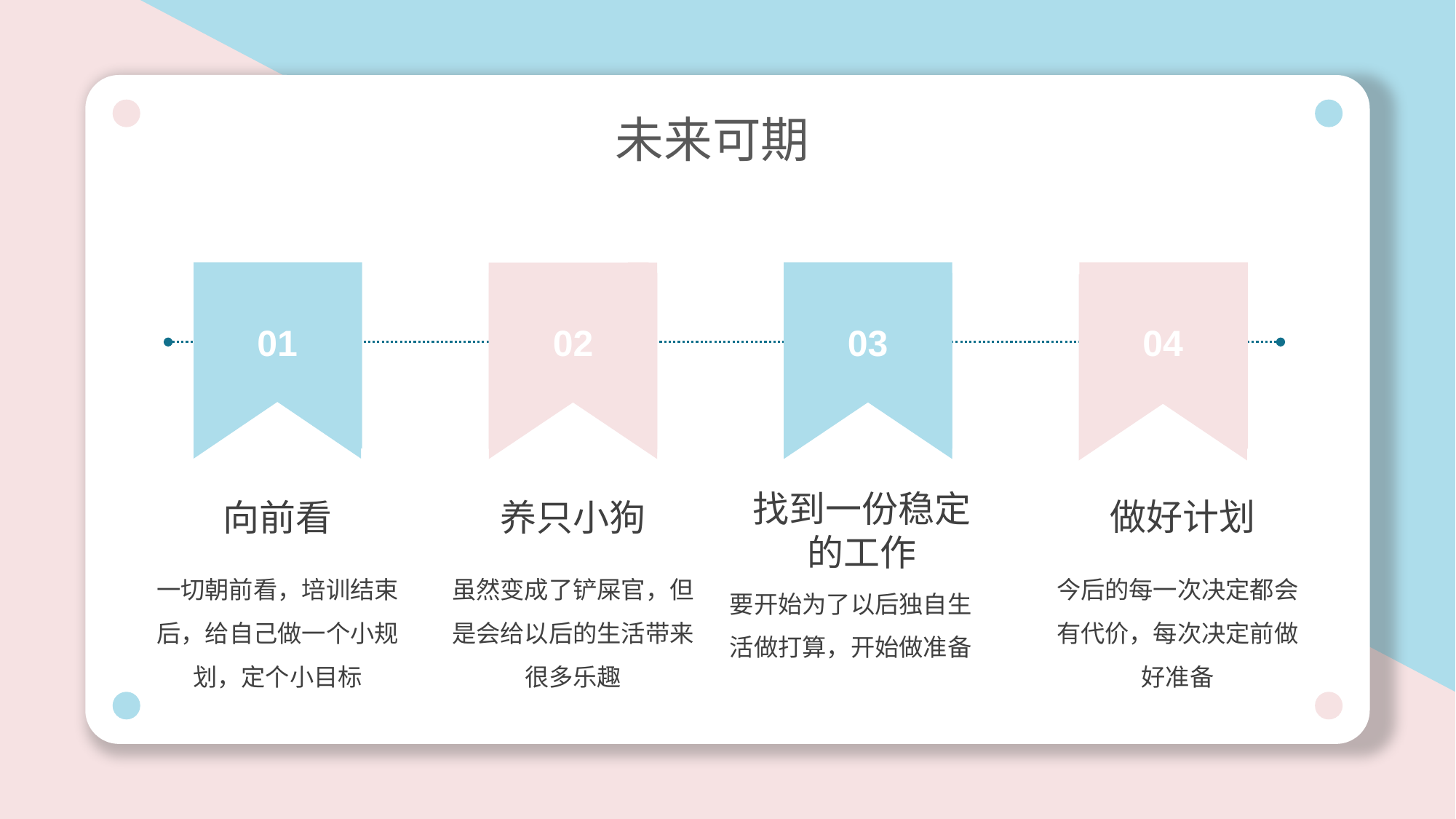

未来可期

01

03

04

02
找到一份稳定的工作
要开始为了以后独自生活做打算，开始做准备
做好计划
今后的每一次决定都会有代价，每次决定前做好准备
向前看
一切朝前看，培训结束后，给自己做一个小规划，定个小目标
养只小狗
虽然变成了铲屎官，但是会给以后的生活带来很多乐趣